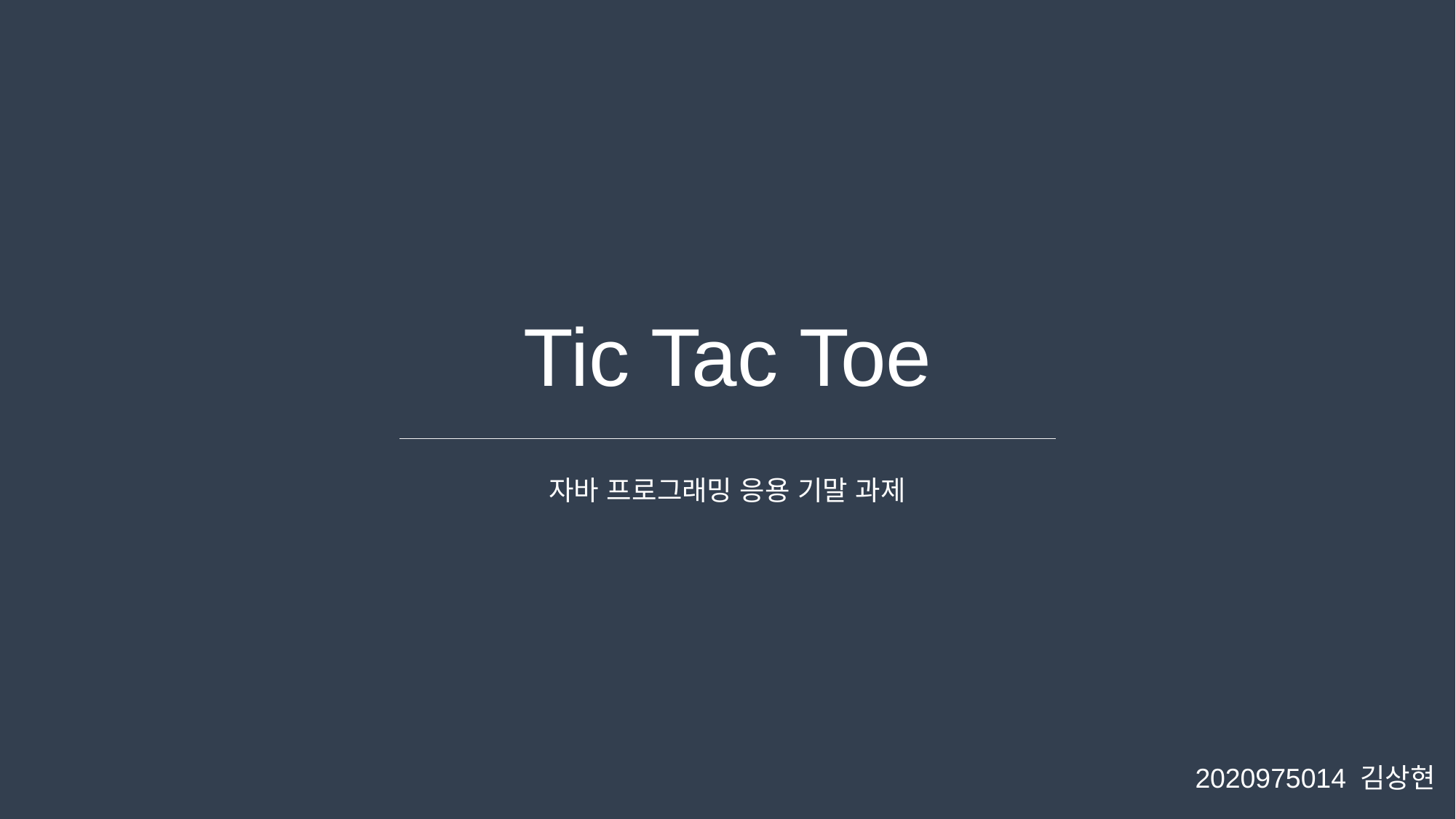

Tic Tac Toe
자바 프로그래밍 응용 기말 과제
2020975014 김상현